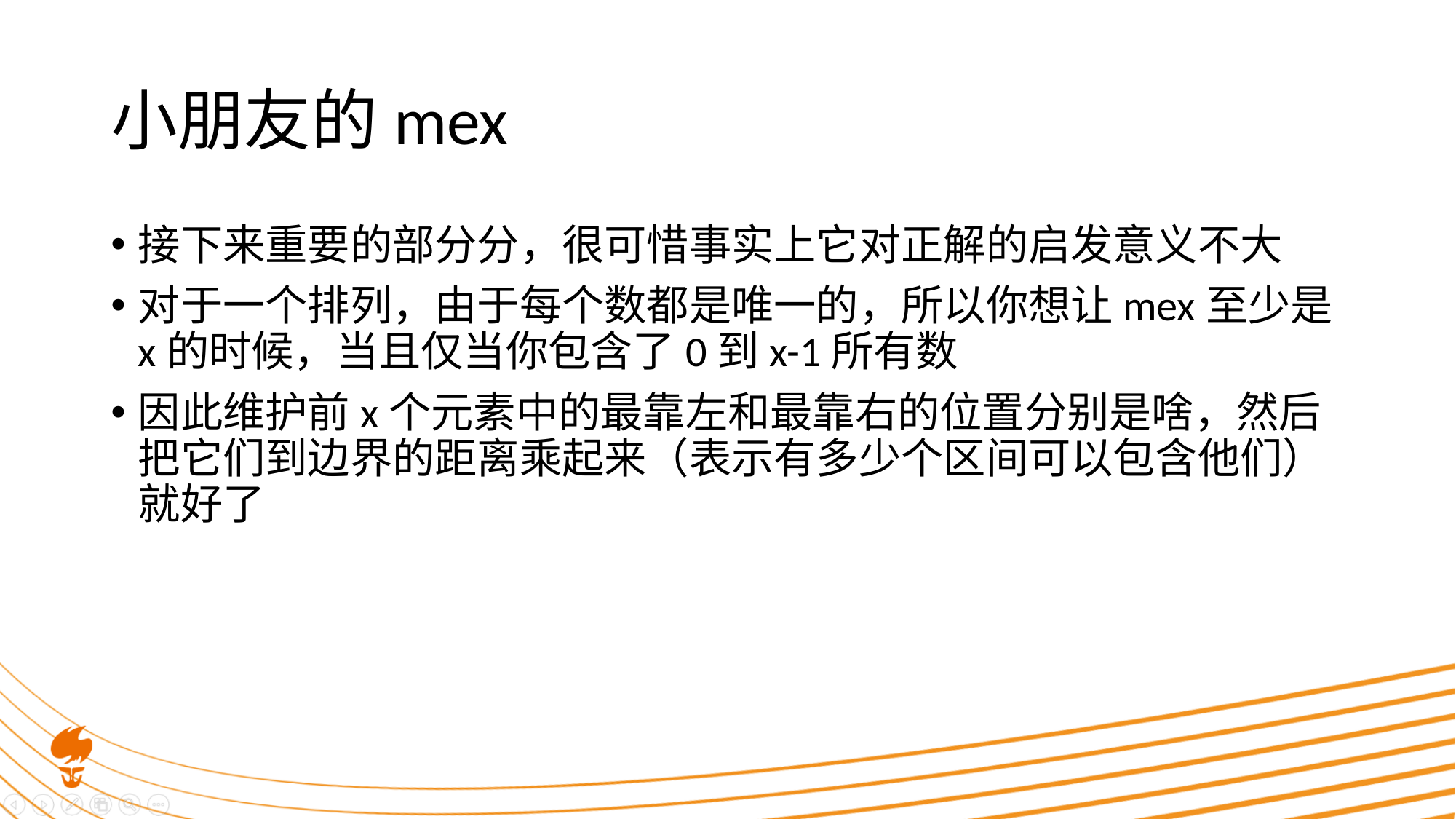

# 小朋友的mex
接下来重要的部分分，很可惜事实上它对正解的启发意义不大
对于一个排列，由于每个数都是唯一的，所以你想让mex至少是x的时候，当且仅当你包含了0到x-1所有数
因此维护前x个元素中的最靠左和最靠右的位置分别是啥，然后把它们到边界的距离乘起来（表示有多少个区间可以包含他们）就好了